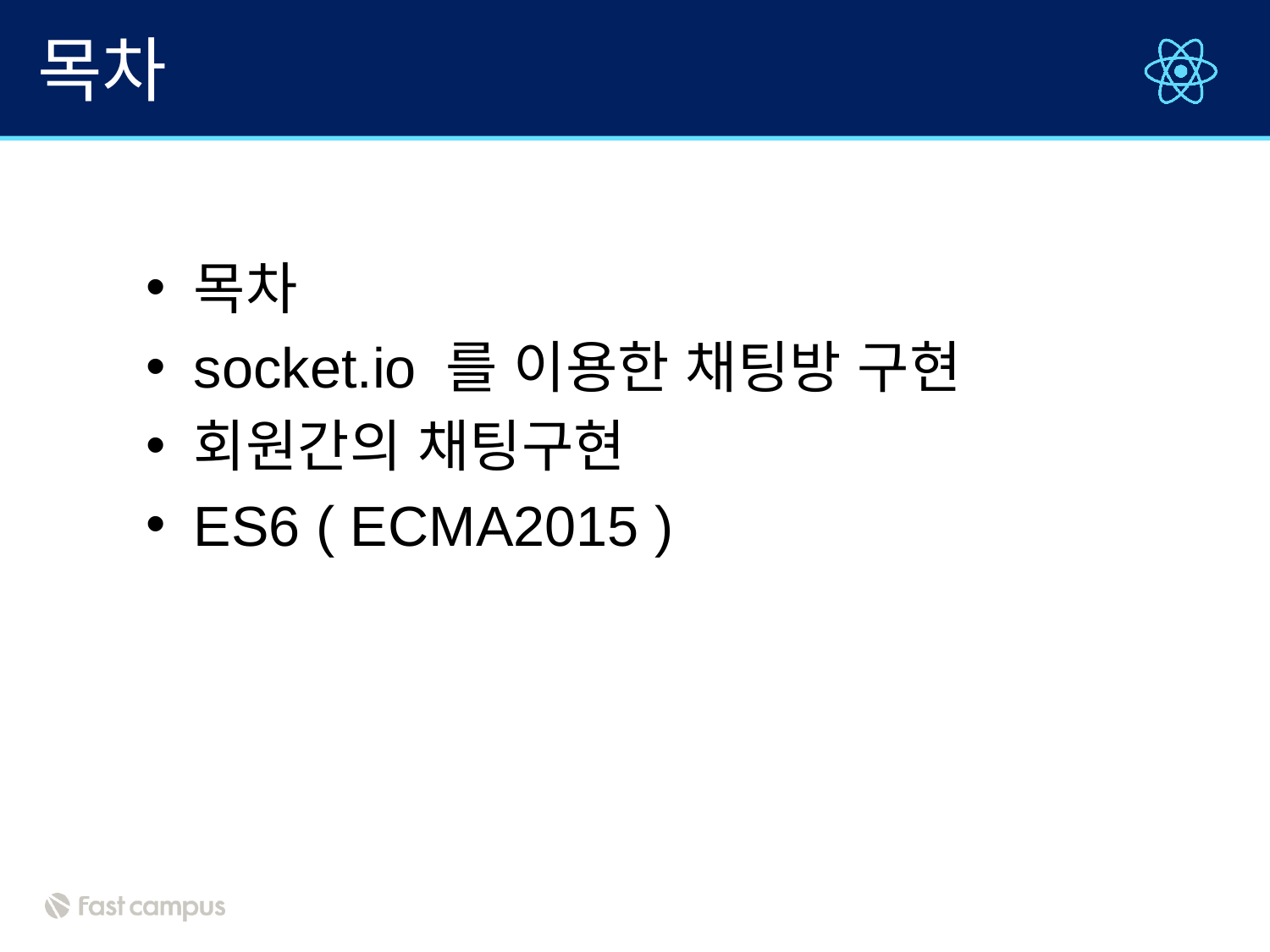

# 목차
목차
socket.io 를 이용한 채팅방 구현
회원간의 채팅구현
ES6 ( ECMA2015 )